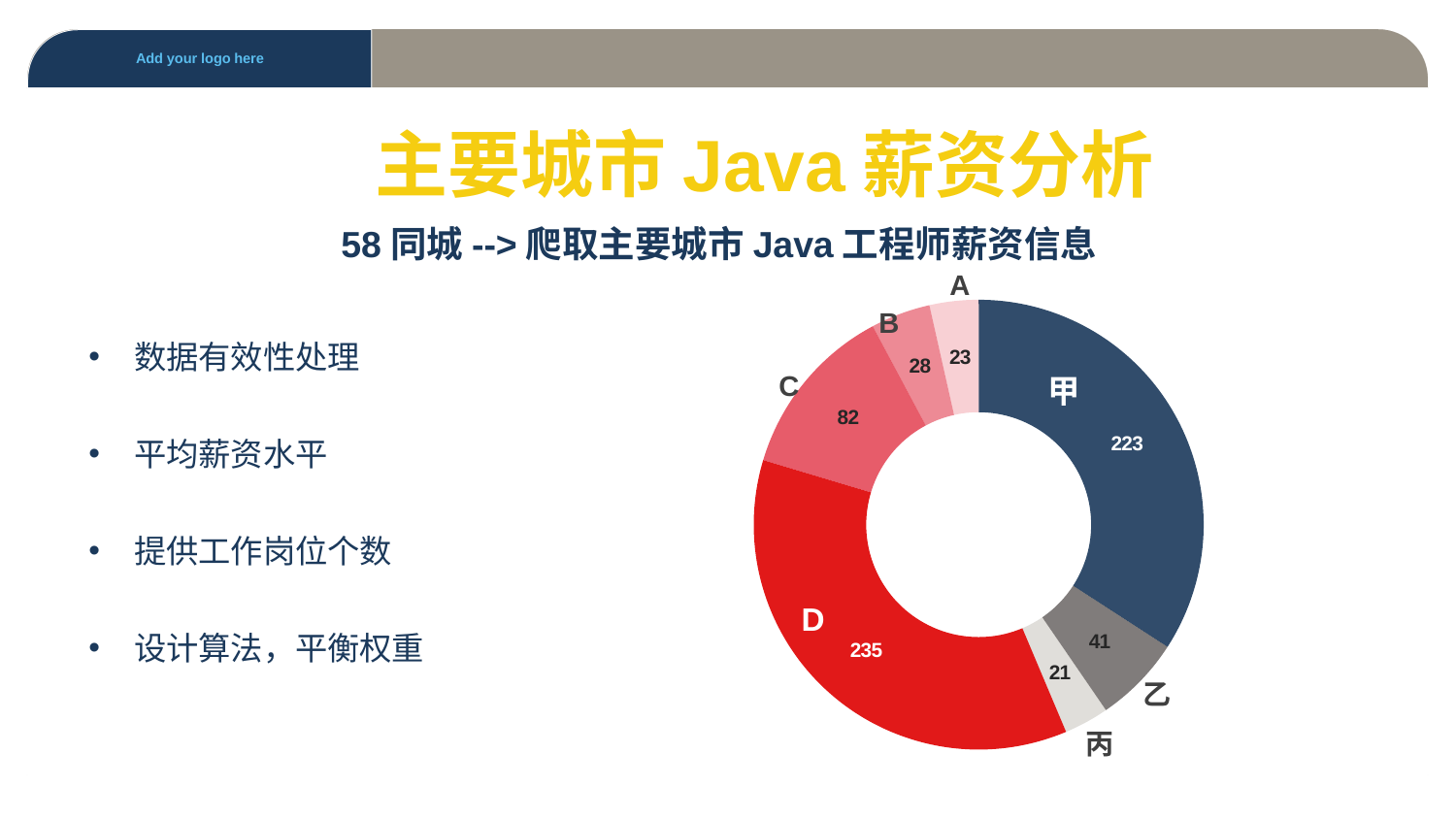

主要城市Java薪资分析
58同城-->爬取主要城市Java工程师薪资信息

### Chart

| Category | 数目 |
|---|---|
| 欧洲联盟 | 223.0 |
| 其他欧洲国家 | 41.0 |
| 其他发达国家 | 21.0 |
| 亚洲 | 235.0 |
| 非洲 | 82.0 |
| 拉丁美洲和加勒比 | 28.0 |
| 东南欧和独联体 | 23.0 |
A
B
C
甲
D
乙
丙
数据有效性处理
平均薪资水平
提供工作岗位个数
设计算法，平衡权重